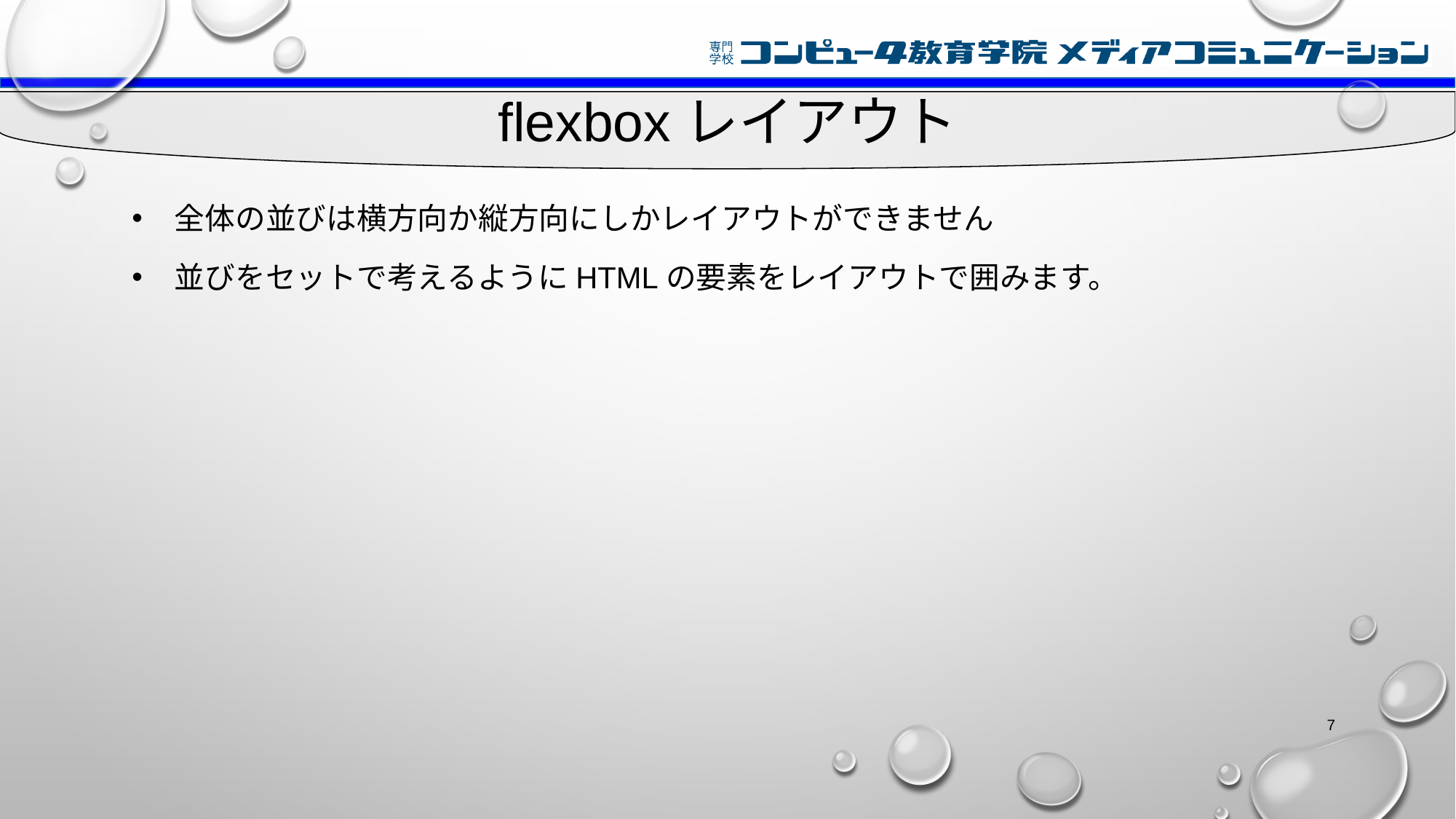

# flexboxレイアウト
全体の並びは横方向か縦方向にしかレイアウトができません
並びをセットで考えるようにHTMLの要素をレイアウトで囲みます。
7